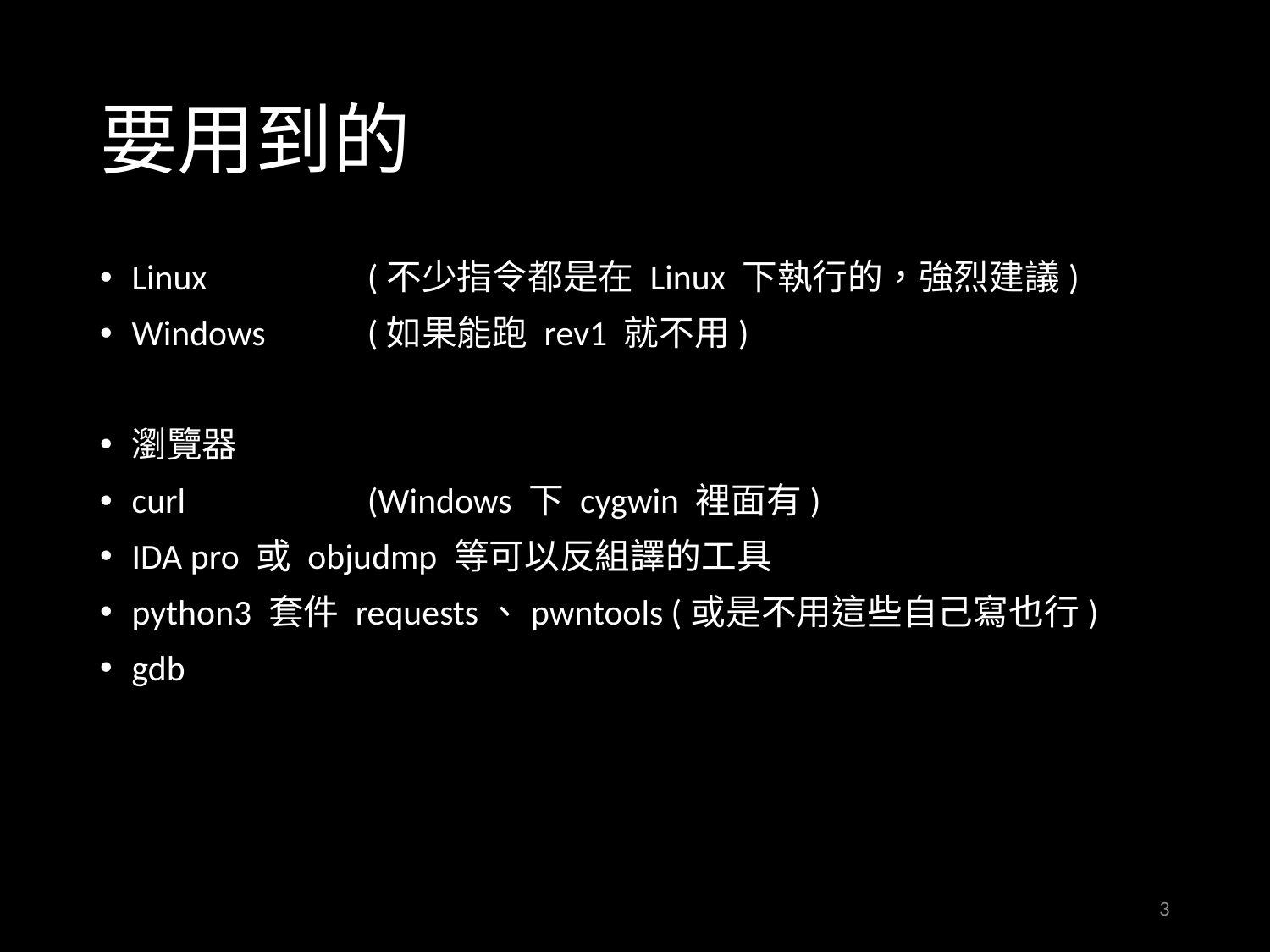

# 要用到的
Linux	(不少指令都是在 Linux 下執行的，強烈建議)
Windows 	(如果能跑 rev1 就不用)

瀏覽器
curl 	(Windows 下 cygwin 裡面有)
IDA pro 或 objudmp 等可以反組譯的工具
python3 套件 requests、pwntools (或是不用這些自己寫也行)
gdb

3